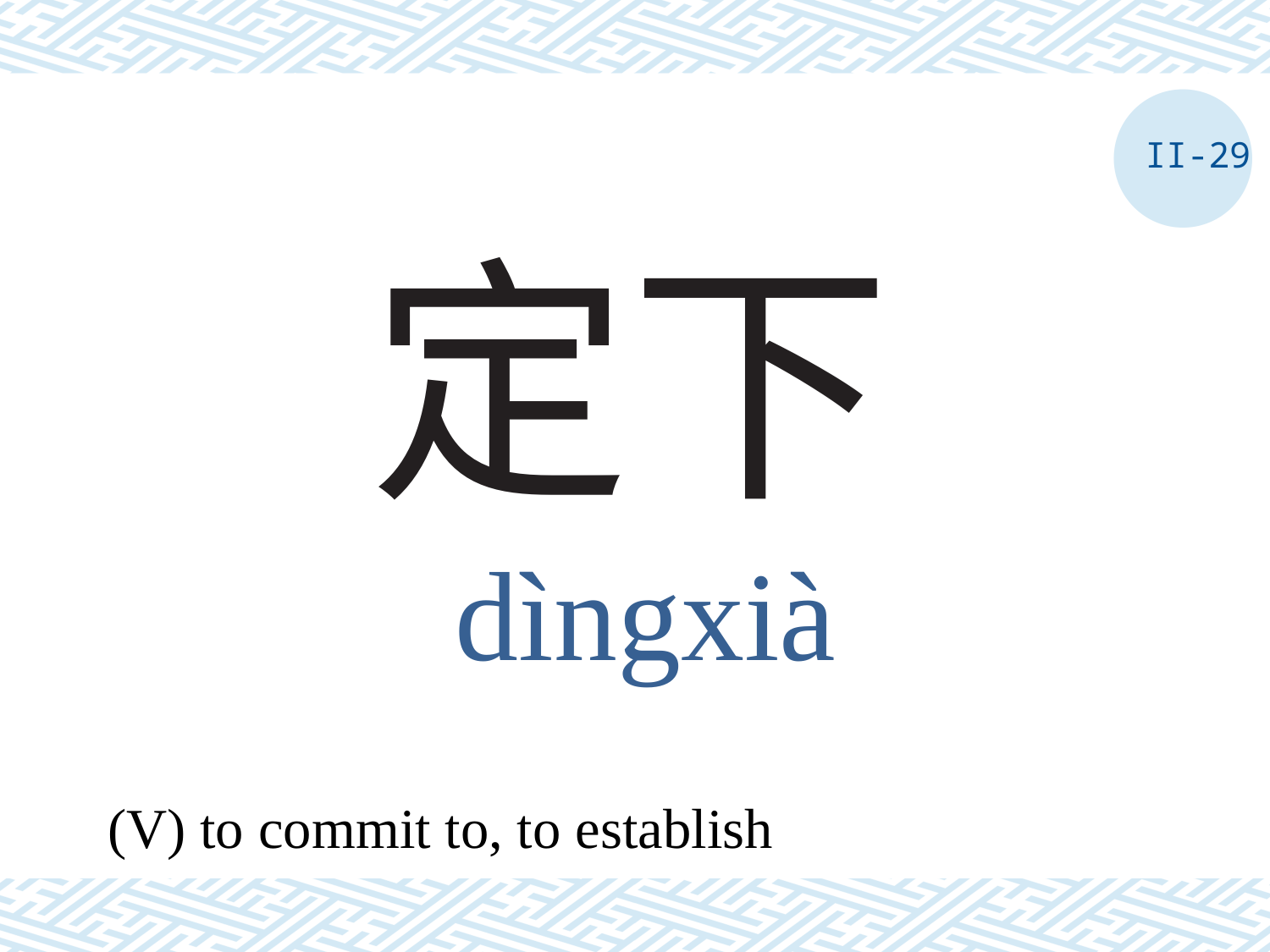

II-29

# 定下
dìngxià
(V) to commit to, to establish